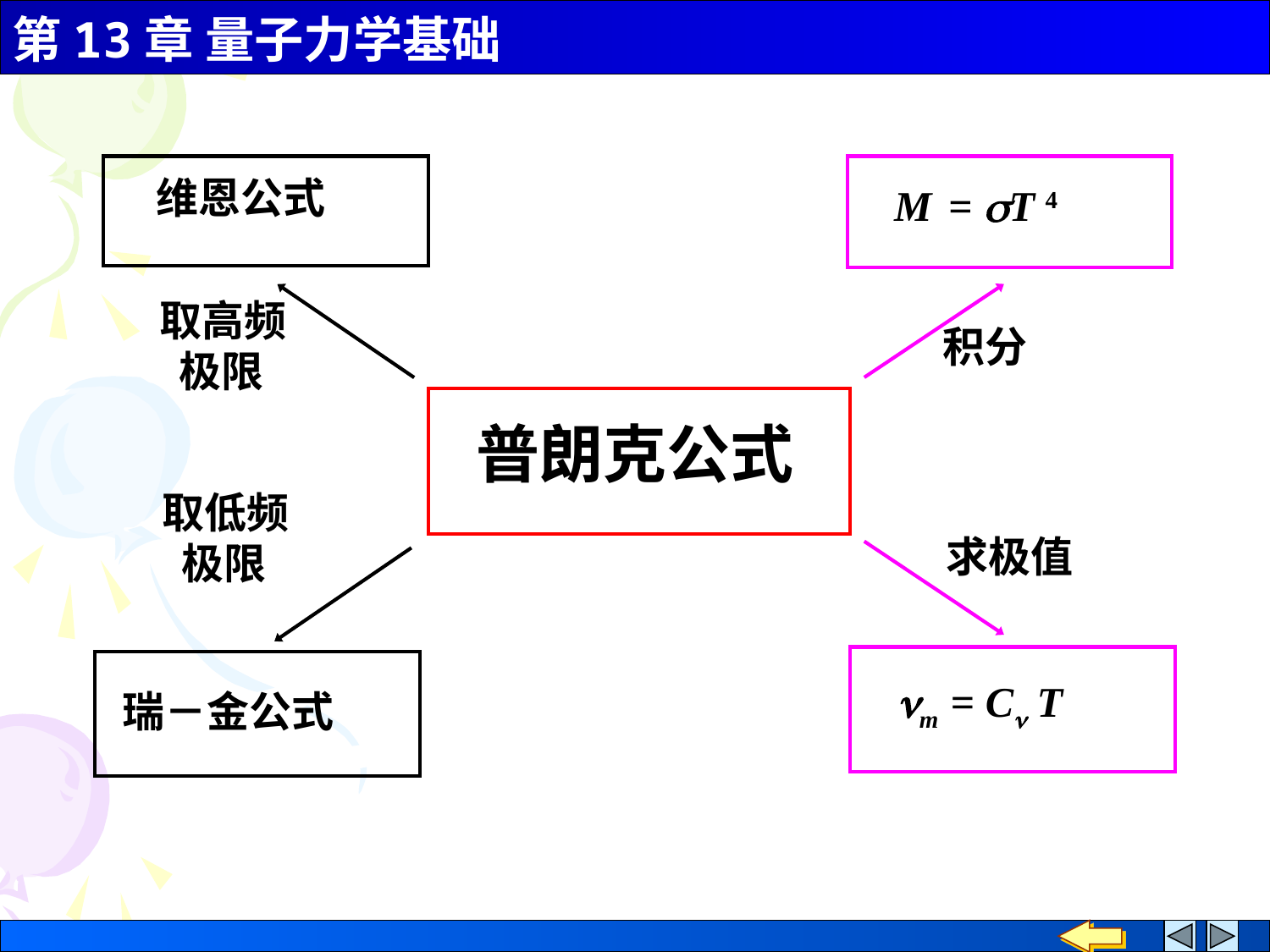

M  = σT 4

积分

 普朗克公式

νm  = Cν T

求极值

维恩公式

瑞－金公式

取高频
 极限
取低频
 极限